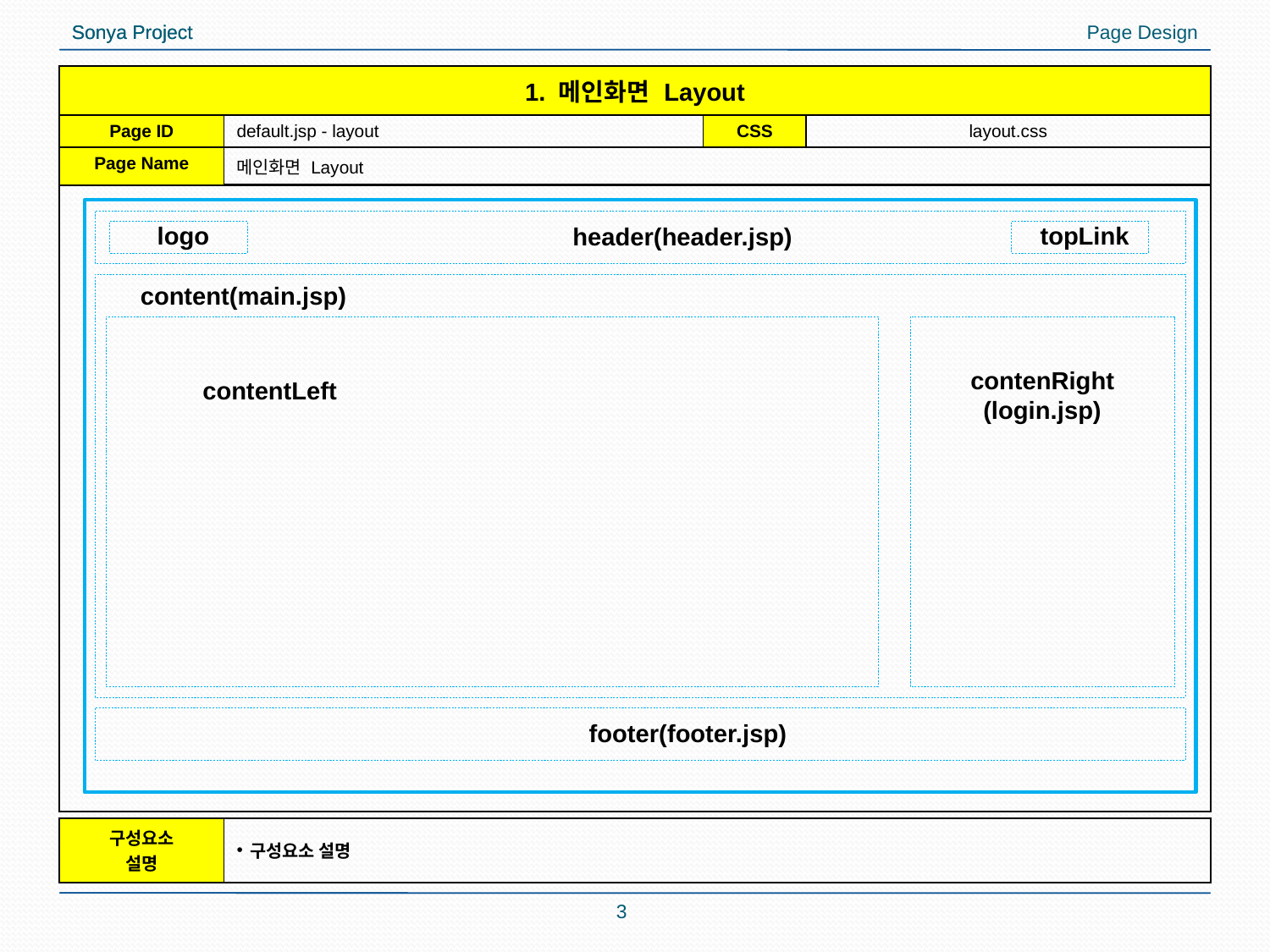

| 1. 메인화면 Layout |  |  |  |
| --- | --- | --- | --- |
| Page ID | default.jsp - layout | CSS | layout.css |
| Page Name | 메인화면 Layout |  |  |

logo
topLink
header(header.jsp)

content(main.jsp)

contenRight
(login.jsp)
contentLeft

footer(footer.jsp)
| 구성요소 설명 | 구성요소 설명 |
| --- | --- |
3